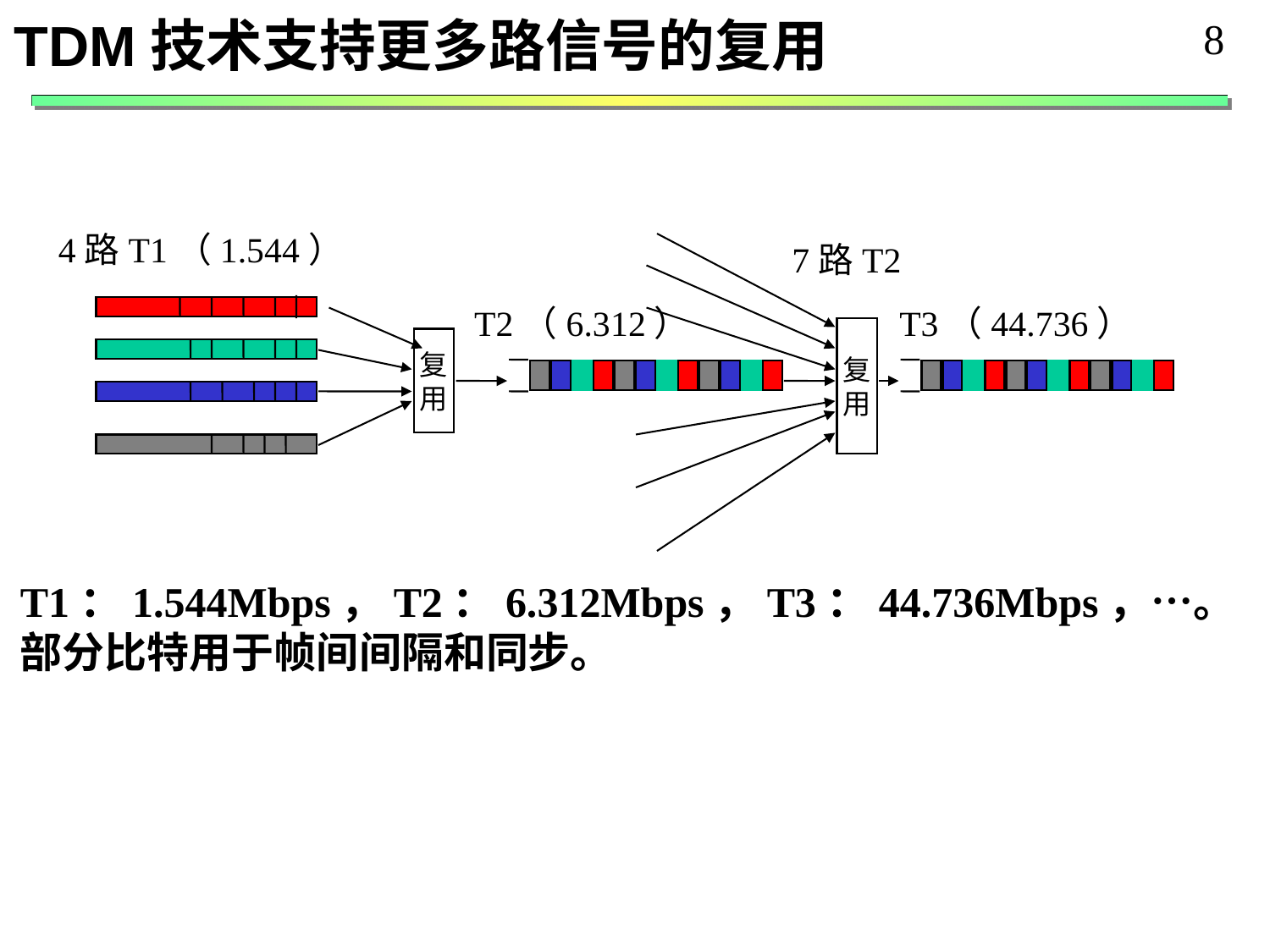

TDM技术支持更多路信号的复用
8

4路T1（1.544）
7路T2

T2（6.312）
T3（44.736）

复
用
复
用

T1：1.544Mbps，T2：6.312Mbps，T3：44.736Mbps，…。
部分比特用于帧间间隔和同步。